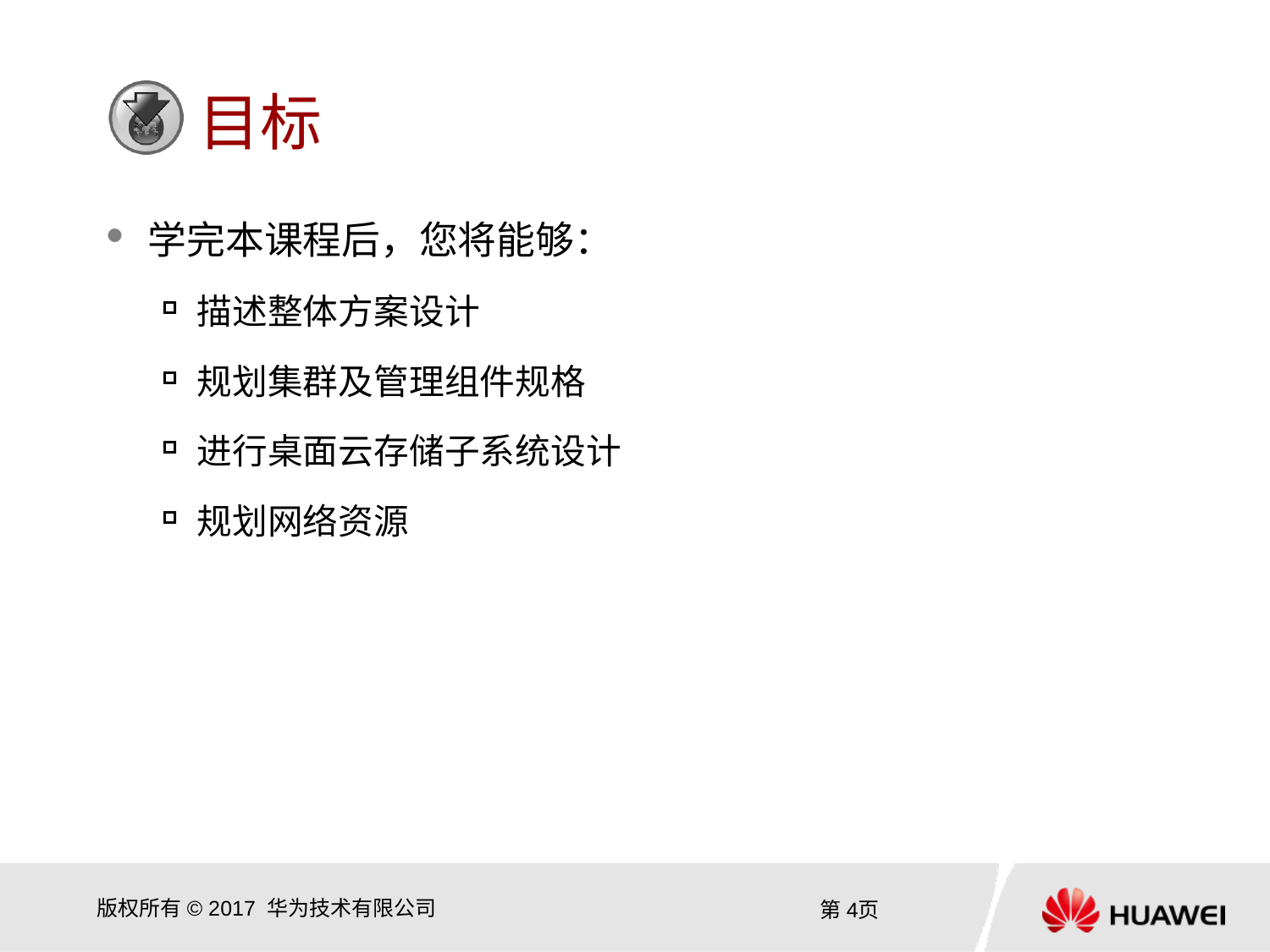

学完本课程后，您将能够：
描述整体方案设计
规划集群及管理组件规格
进行桌面云存储子系统设计
规划网络资源